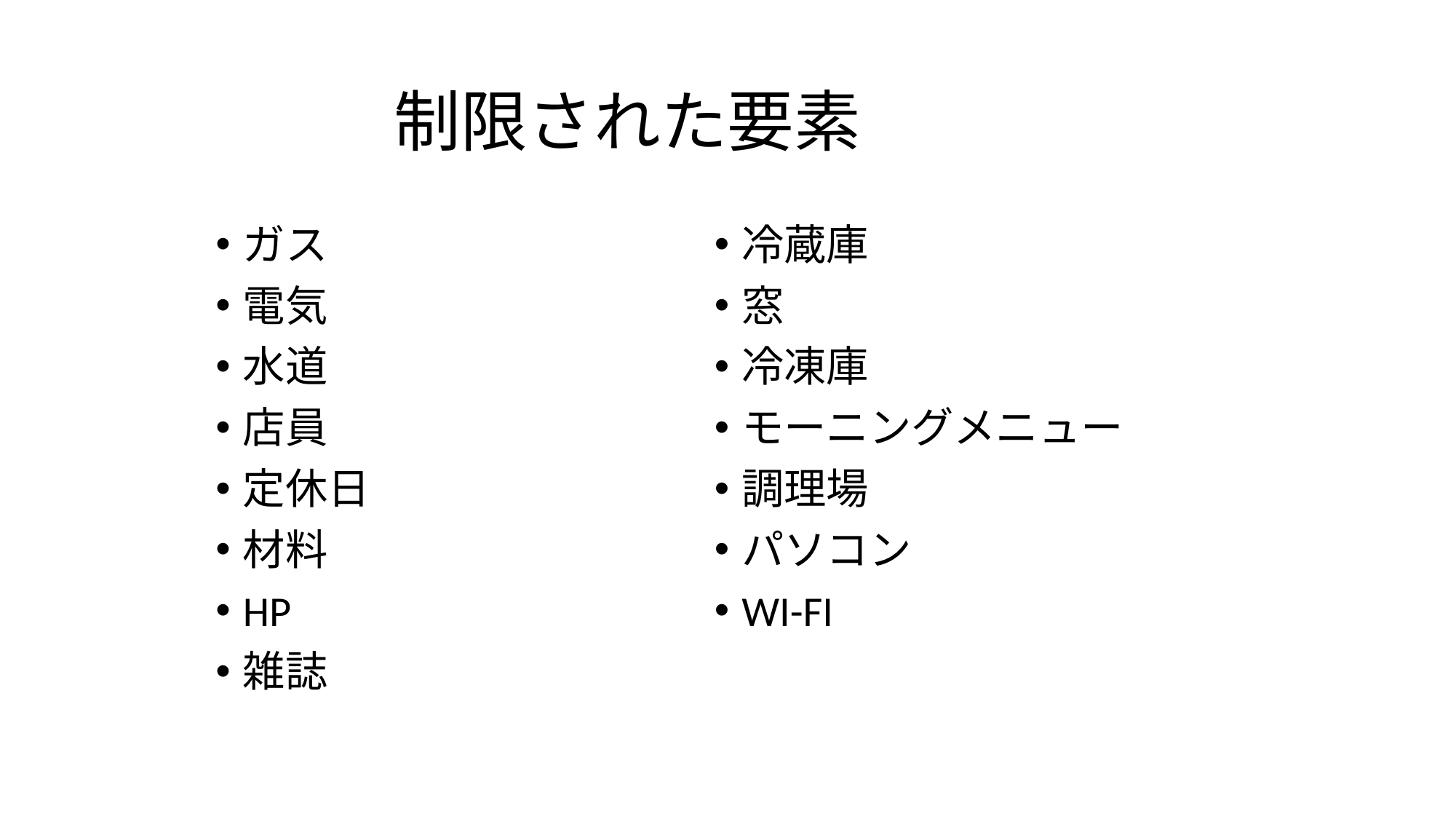

# 制限された要素
ガス
電気
水道
店員
定休日
材料
HP
雑誌
冷蔵庫
窓
冷凍庫
モーニングメニュー
調理場
パソコン
WI-FI